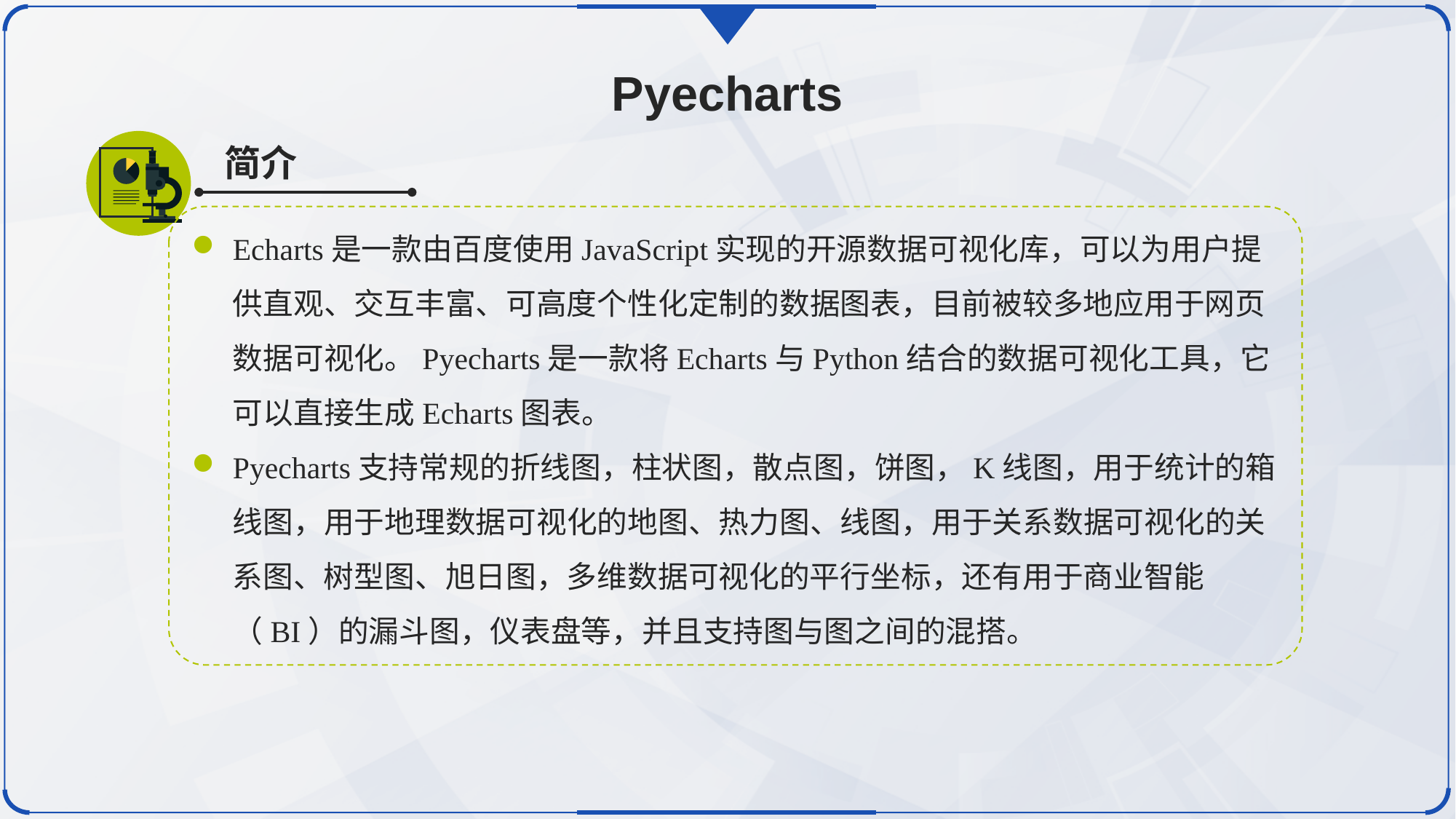

Pyecharts

简介

Echarts是一款由百度使用JavaScript实现的开源数据可视化库，可以为用户提供直观、交互丰富、可高度个性化定制的数据图表，目前被较多地应用于网页数据可视化。Pyecharts是一款将Echarts与Python结合的数据可视化工具，它可以直接生成Echarts图表。
Pyecharts支持常规的折线图，柱状图，散点图，饼图，K线图，用于统计的箱线图，用于地理数据可视化的地图、热力图、线图，用于关系数据可视化的关系图、树型图、旭日图，多维数据可视化的平行坐标，还有用于商业智能（BI）的漏斗图，仪表盘等，并且支持图与图之间的混搭。